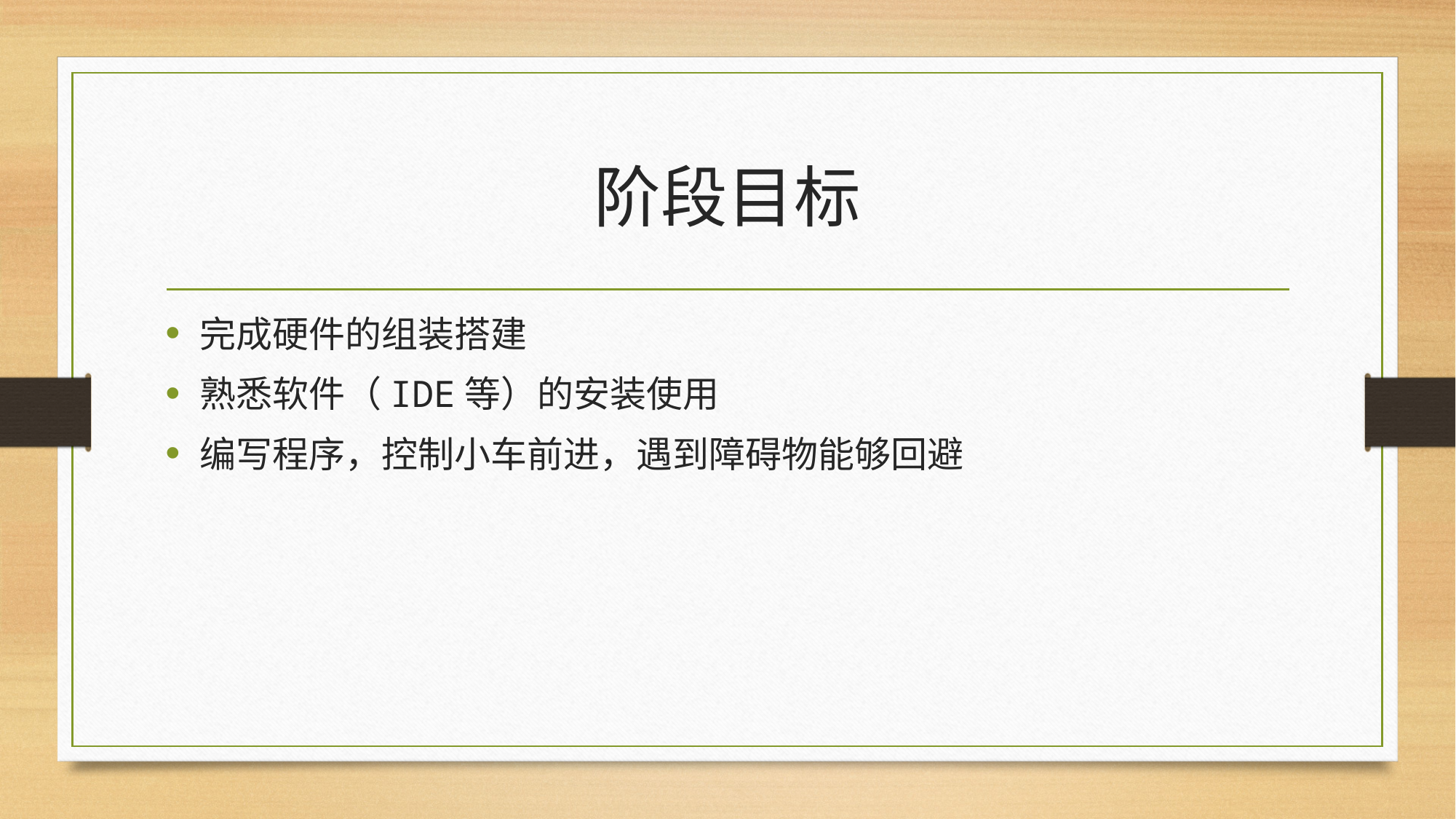

# 阶段目标
完成硬件的组装搭建
熟悉软件（IDE等）的安装使用
编写程序，控制小车前进，遇到障碍物能够回避